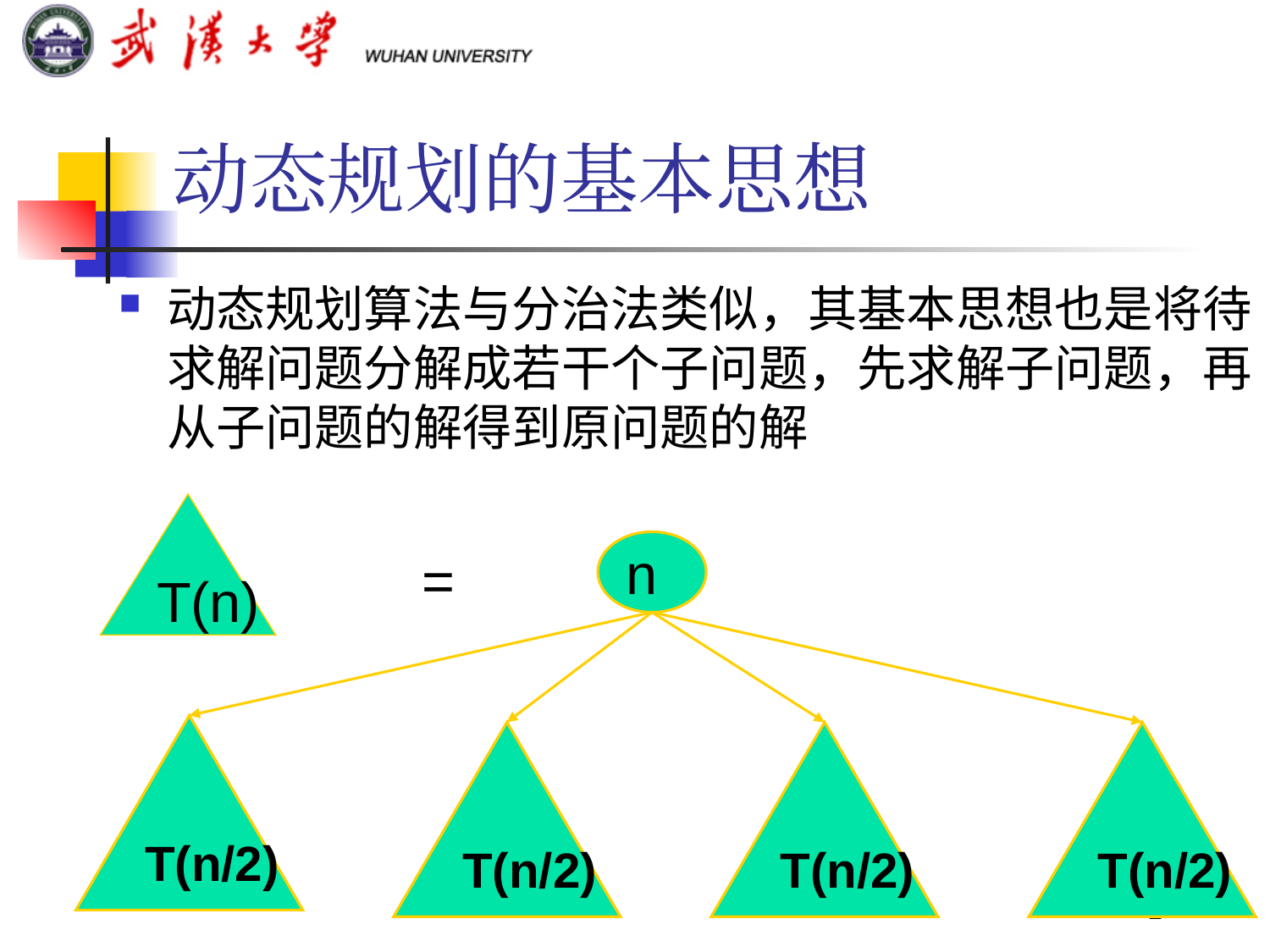

动态规划的基本思想
动态规划算法与分治法类似，其基本思想也是将待求解问题分解成若干个子问题，先求解子问题，再从子问题的解得到原问题的解
T(n)
n
=
T(n/2)
T(n/2)
T(n/2)
T(n/2)
2